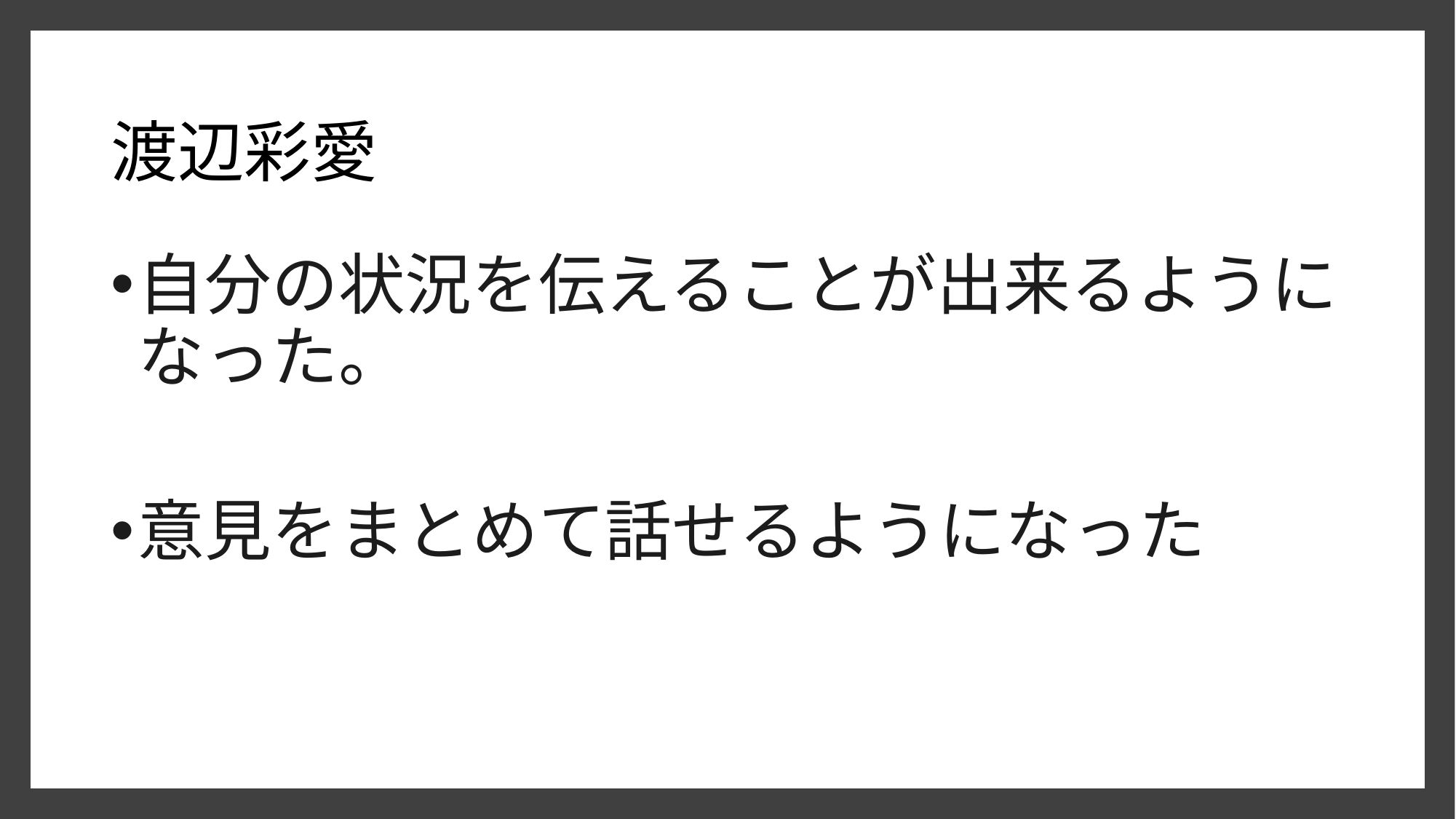

# 渡辺彩愛
自分の状況を伝えることが出来るようになった。

意見をまとめて話せるようになった